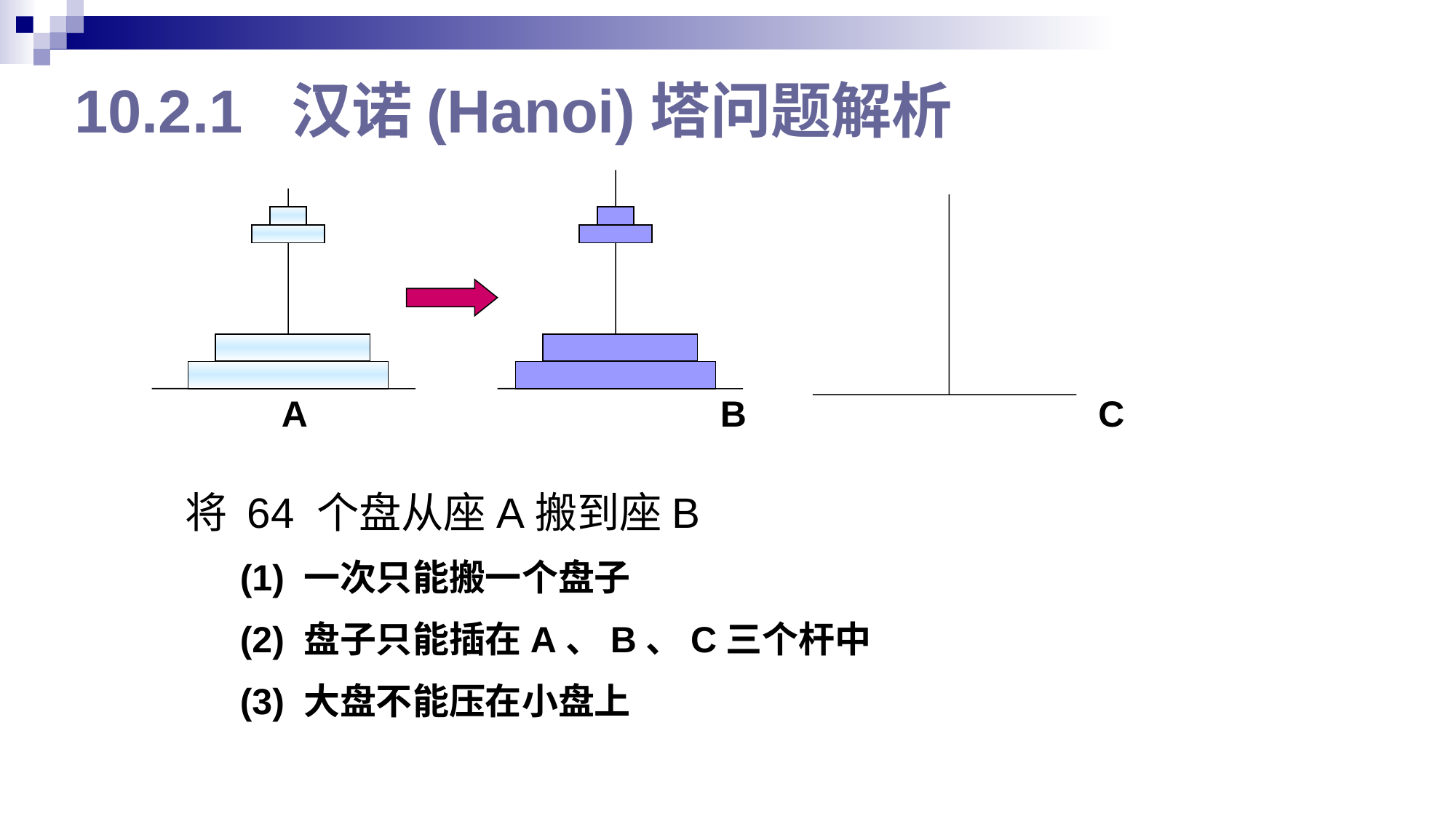

# 10.2.1  汉诺(Hanoi)塔问题解析

         A		                    B	                         C

将 64 个盘从座A搬到座B
(1) 一次只能搬一个盘子
(2) 盘子只能插在A、B、C三个杆中
(3) 大盘不能压在小盘上